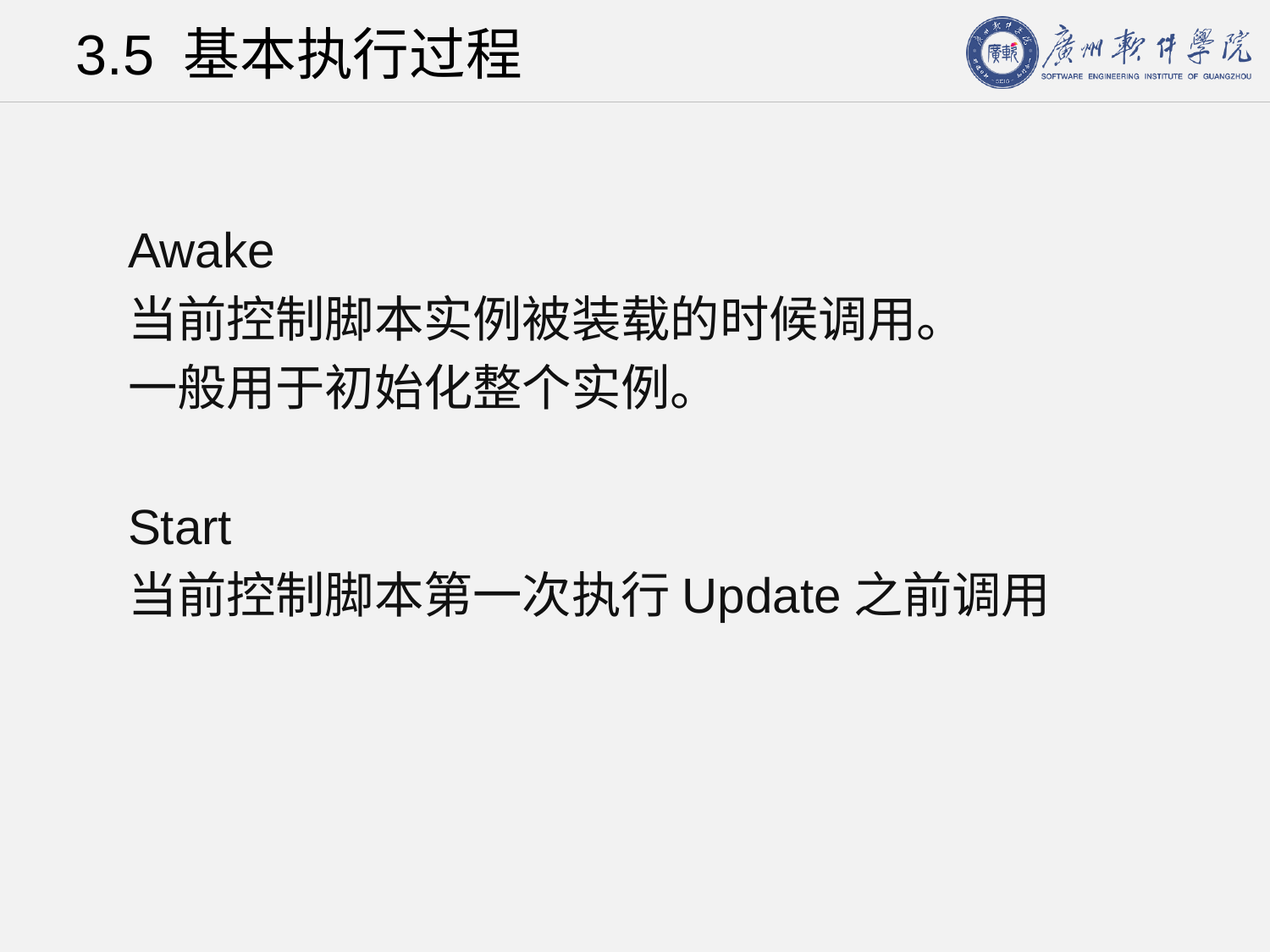

# 3.5 基本执行过程
Awake
当前控制脚本实例被装载的时候调用。
一般用于初始化整个实例。

Start
当前控制脚本第一次执行Update之前调用